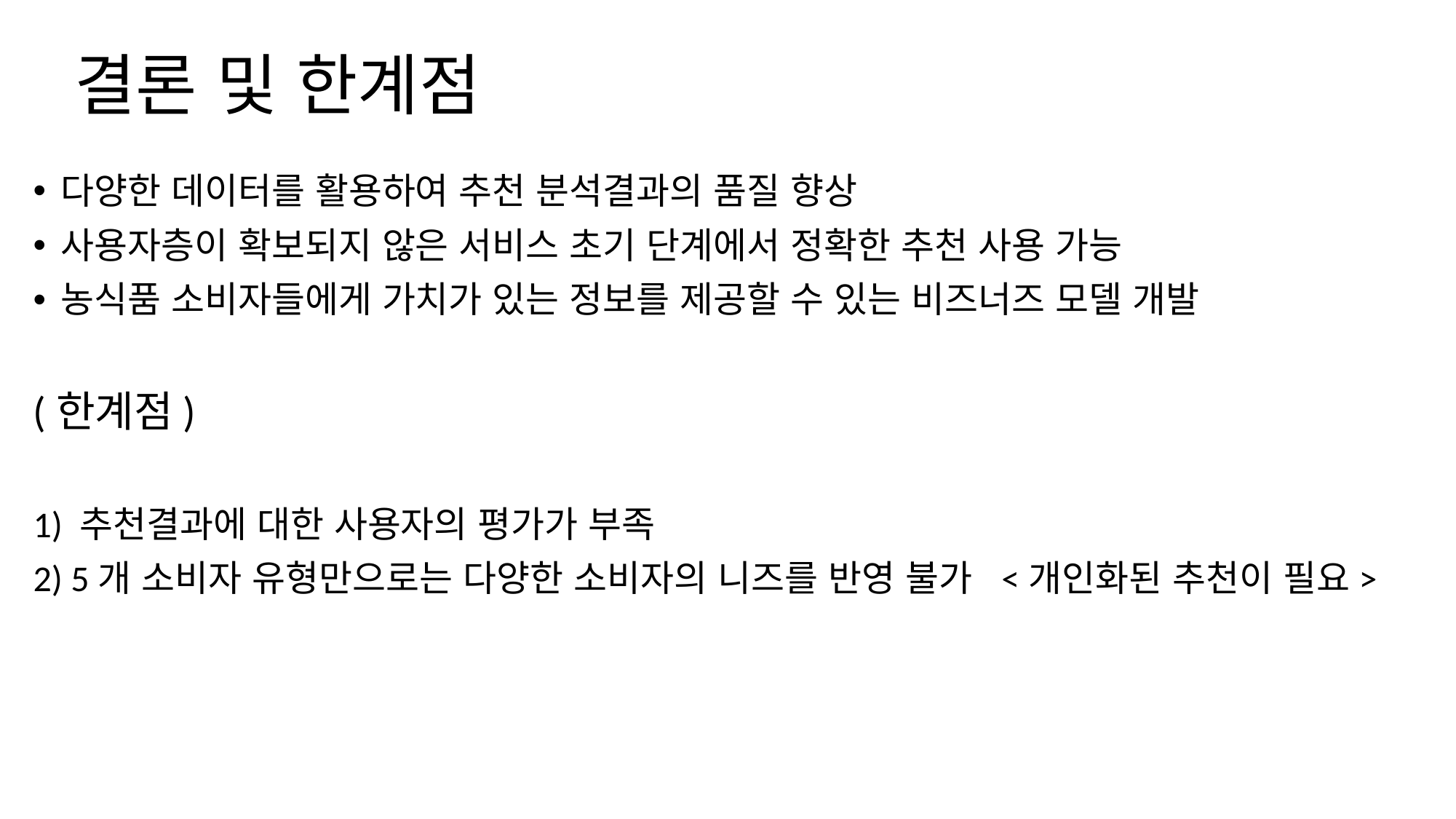

# 결론 및 한계점
다양한 데이터를 활용하여 추천 분석결과의 품질 향상
사용자층이 확보되지 않은 서비스 초기 단계에서 정확한 추천 사용 가능
농식품 소비자들에게 가치가 있는 정보를 제공할 수 있는 비즈너즈 모델 개발

(한계점)

1) 추천결과에 대한 사용자의 평가가 부족
2) 5개 소비자 유형만으로는 다양한 소비자의 니즈를 반영 불가  <개인화된 추천이 필요>